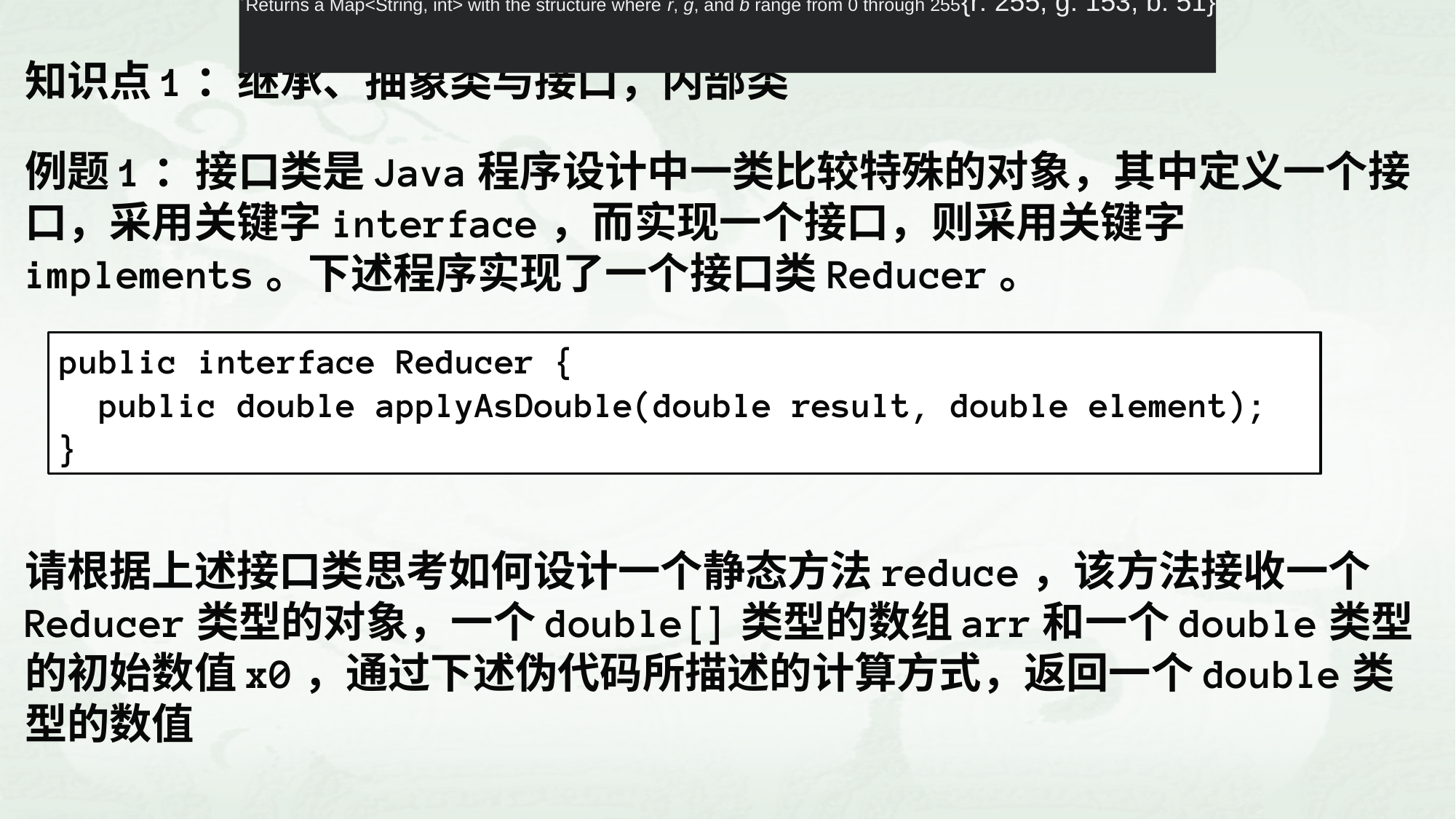

Returns a Map<String, int> with the structure where r, g, and b range from 0 through 255{r: 255, g: 153, b: 51}

知识点1：继承、抽象类与接口，内部类
例题1：接口类是Java程序设计中一类比较特殊的对象，其中定义一个接口，采用关键字interface，而实现一个接口，则采用关键字implements。下述程序实现了一个接口类Reducer。
public interface Reducer {
  public double applyAsDouble(double result, double element);
}
请根据上述接口类思考如何设计一个静态方法reduce，该方法接收一个Reducer类型的对象，一个double[]类型的数组arr和一个double类型的初始数值x0，通过下述伪代码所描述的计算方式，返回一个double类型的数值